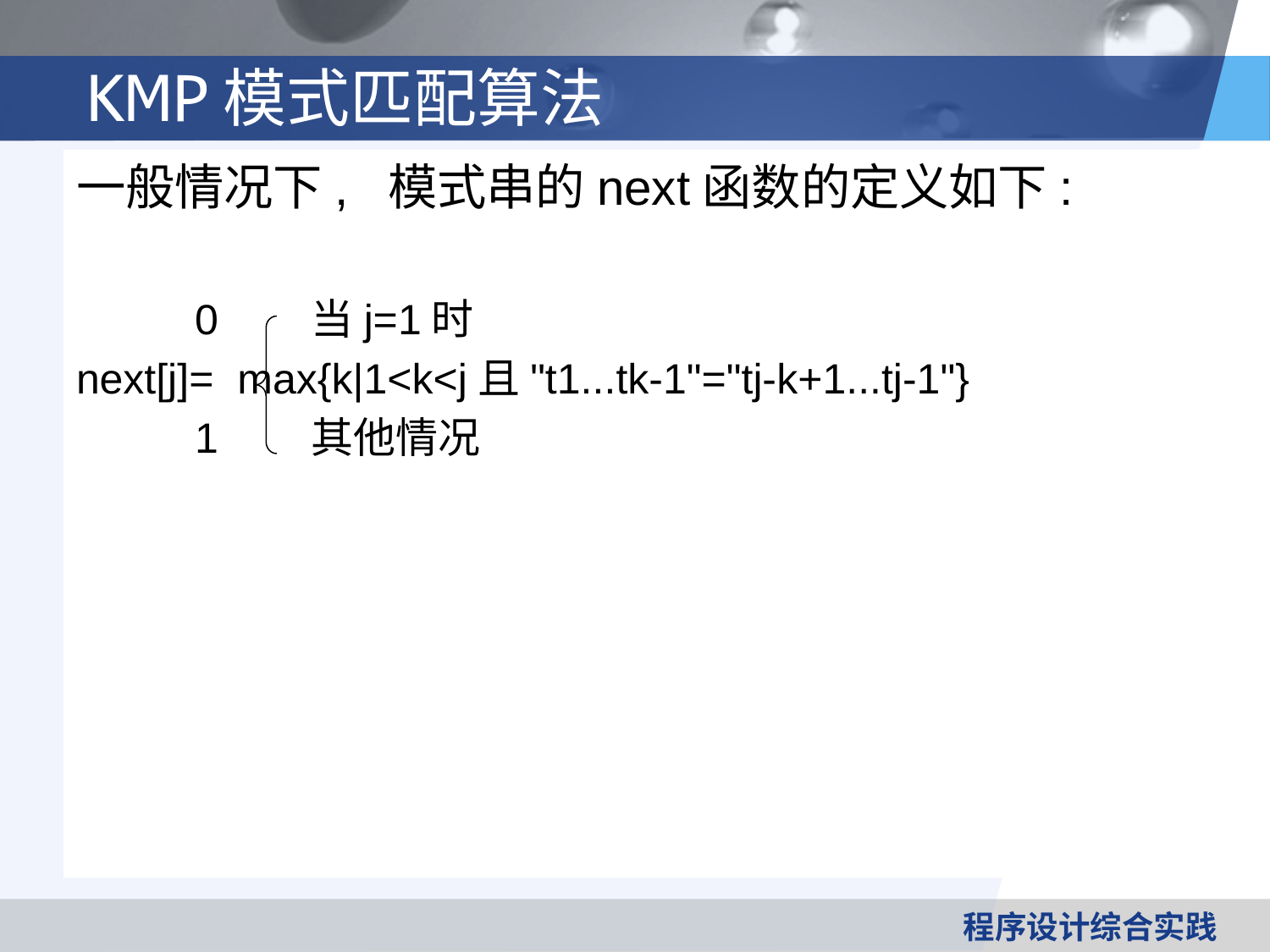

# KMP模式匹配算法
一般情况下,  模式串的next函数的定义如下:

          0       当j=1时
next[j]=  max{k|1<k<j且"t1...tk-1"="tj-k+1...tj-1"}
          1       其他情况